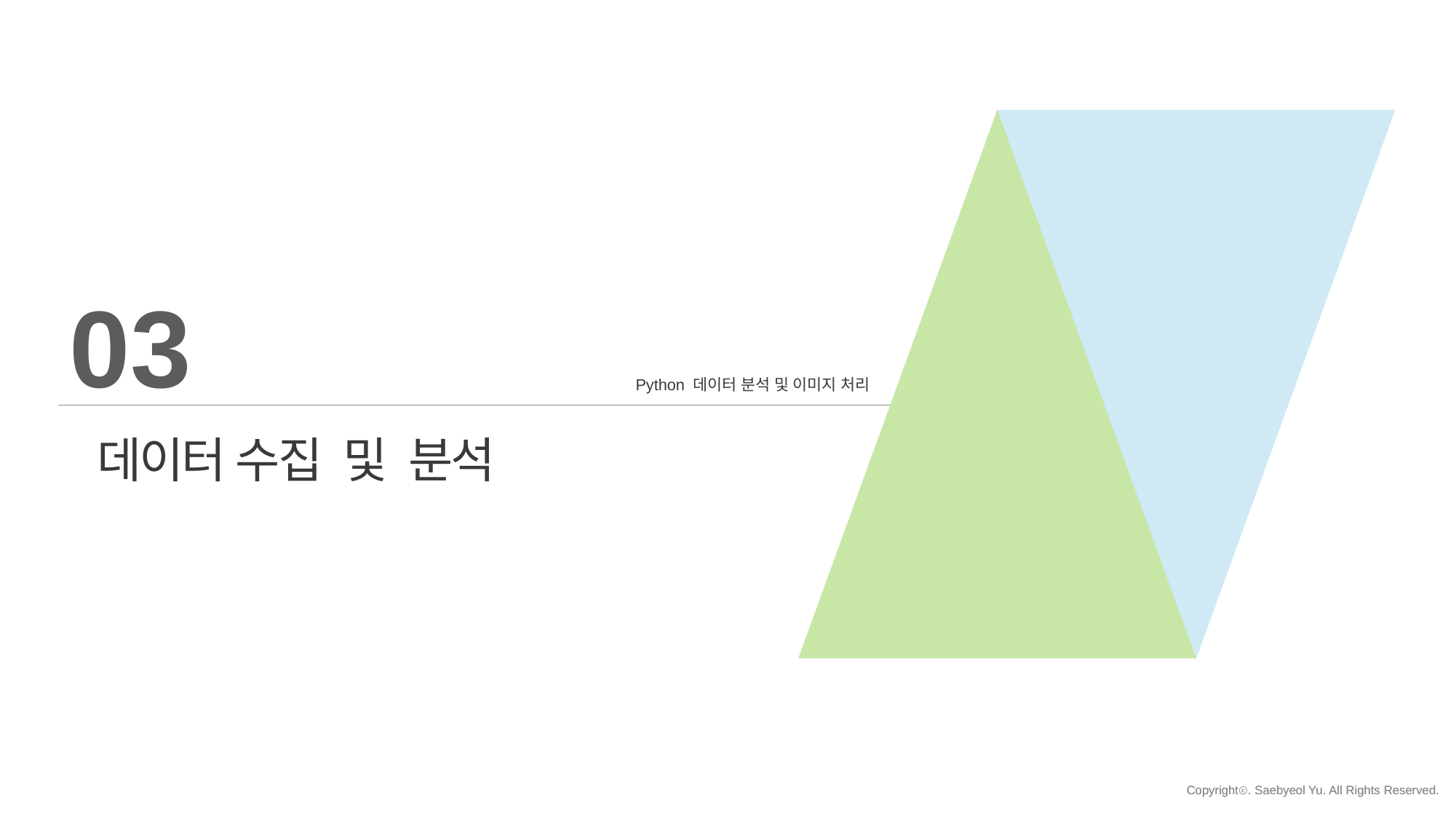

03
Python 데이터 분석 및 이미지 처리
데이터 수집  및  분석
Copyrightⓒ. Saebyeol Yu. All Rights Reserved.